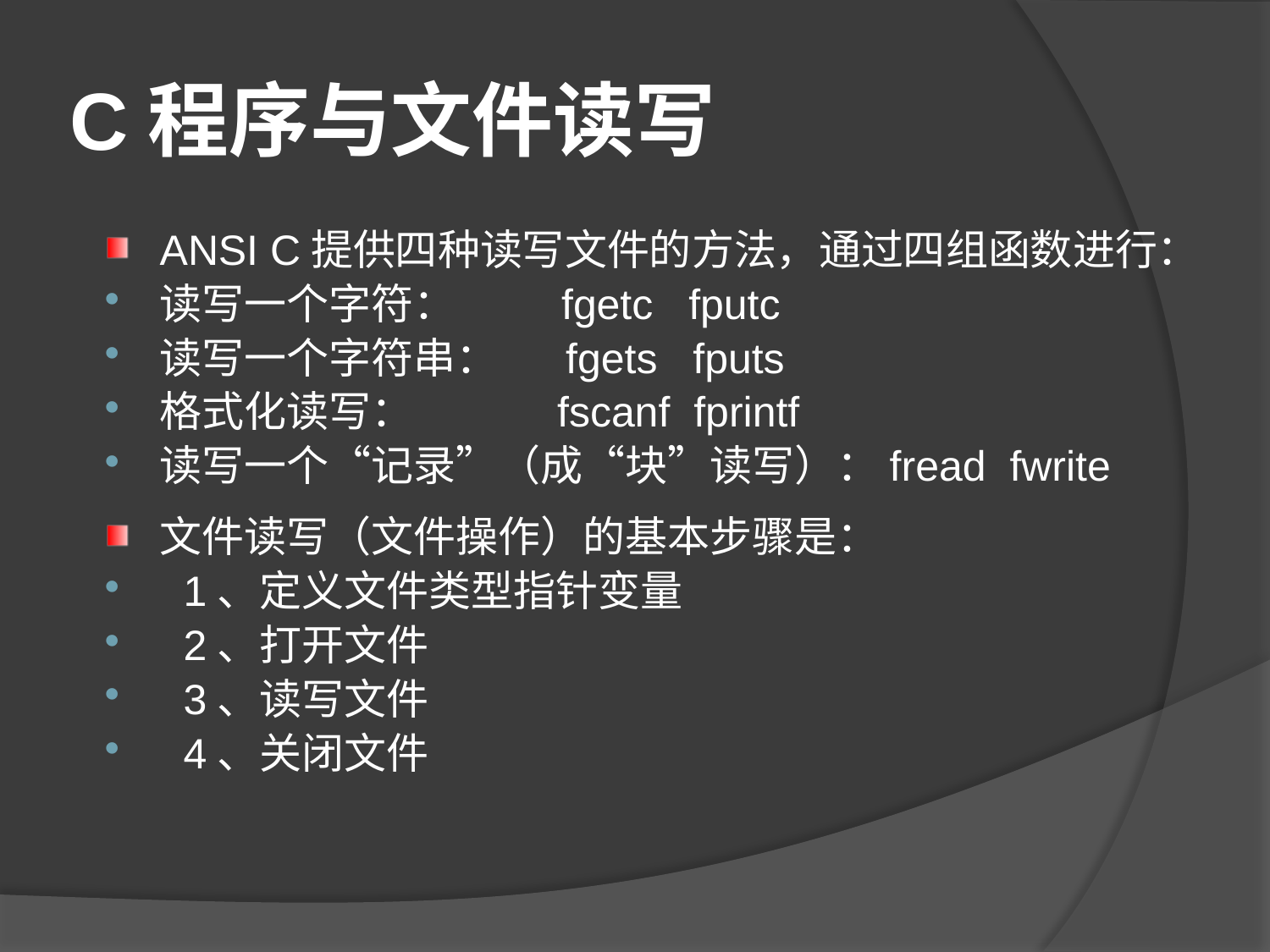

# C程序与文件读写
ANSI C提供四种读写文件的方法，通过四组函数进行：
读写一个字符：          fgetc   fputc
读写一个字符串：      fgets   fputs
格式化读写：              fscanf  fprintf
读写一个“记录”（成“块”读写）：fread  fwrite
文件读写（文件操作）的基本步骤是：
  1、定义文件类型指针变量
  2、打开文件
  3、读写文件
  4、关闭文件